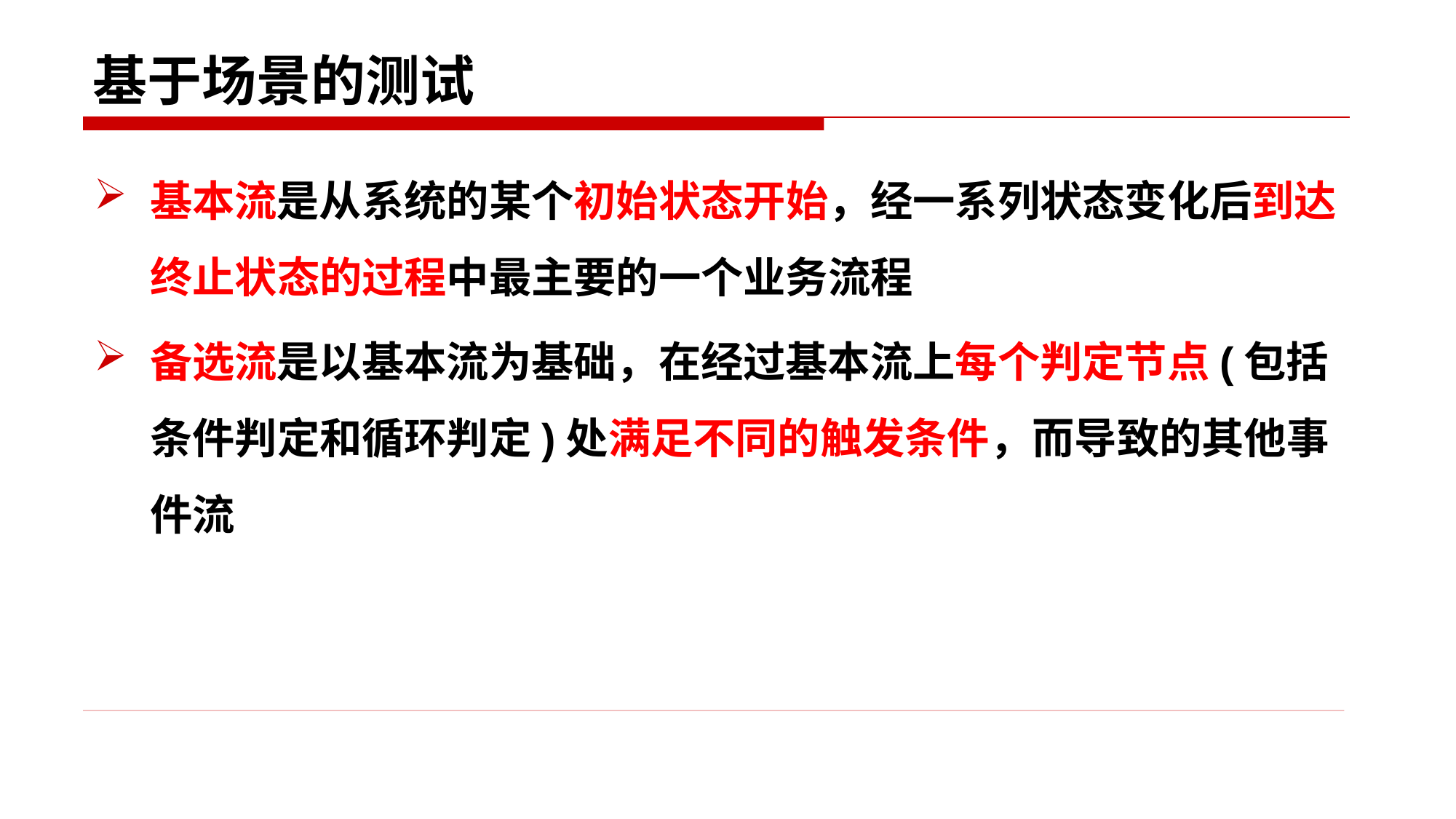

# 基于场景的测试
基本流是从系统的某个初始状态开始，经一系列状态变化后到达终止状态的过程中最主要的一个业务流程
备选流是以基本流为基础，在经过基本流上每个判定节点(包括条件判定和循环判定)处满足不同的触发条件，而导致的其他事件流